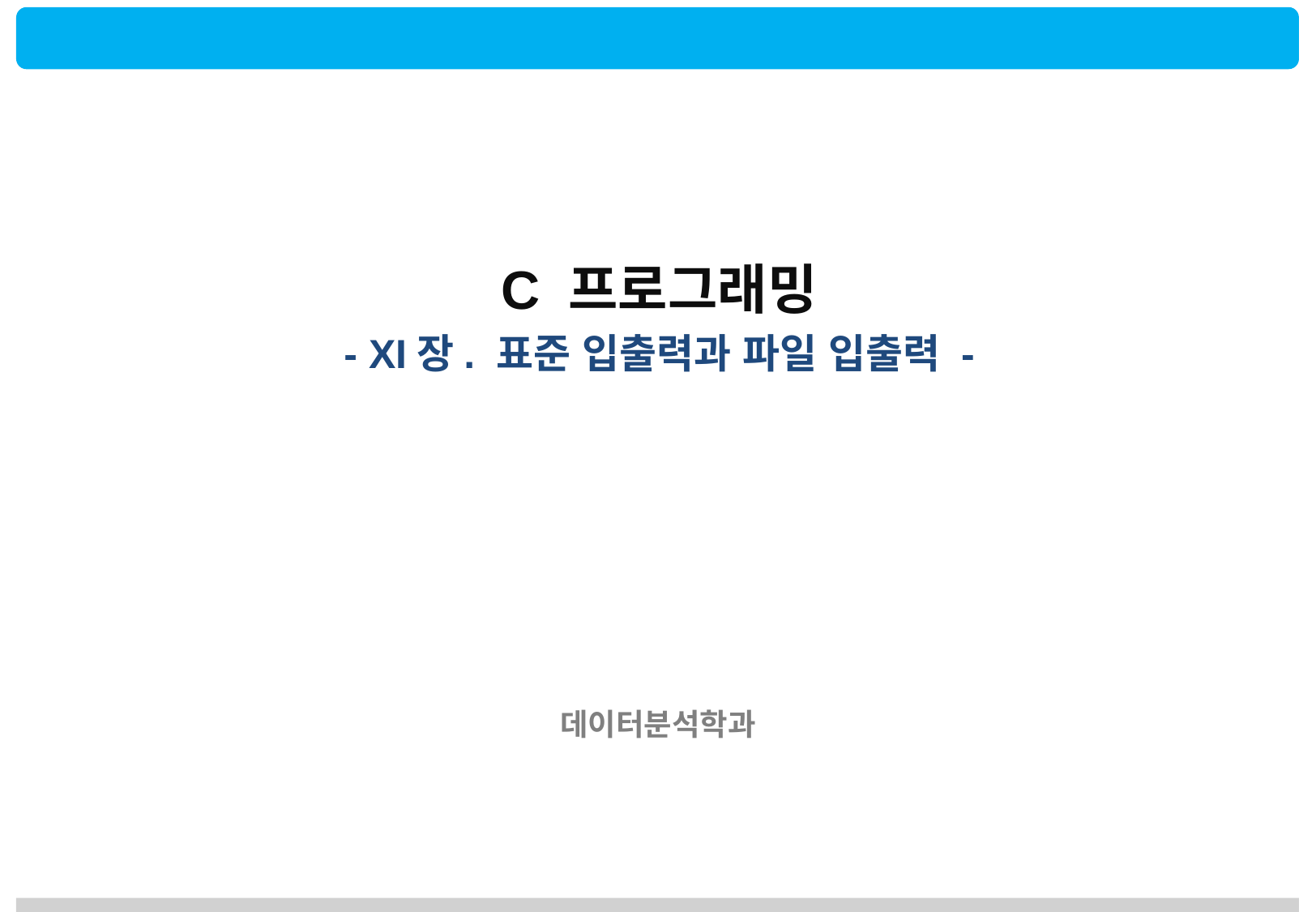

C 프로그래밍
- XI장. 표준 입출력과 파일 입출력 -
데이터분석학과